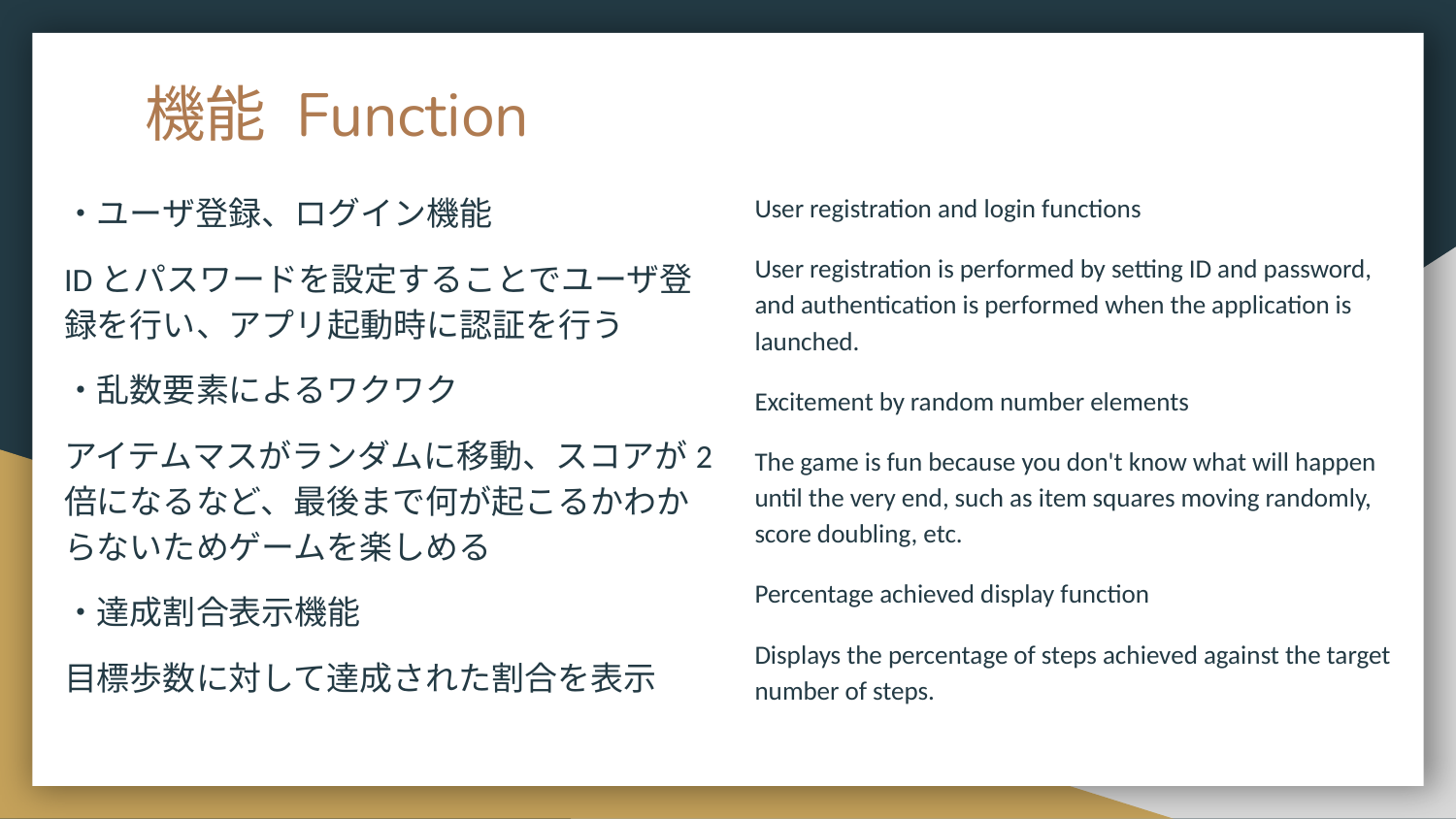

# 機能 Function
・ユーザ登録、ログイン機能
IDとパスワードを設定することでユーザ登録を行い、アプリ起動時に認証を行う
・乱数要素によるワクワク
アイテムマスがランダムに移動、スコアが2倍になるなど、最後まで何が起こるかわからないためゲームを楽しめる
・達成割合表示機能
目標歩数に対して達成された割合を表示
User registration and login functions
User registration is performed by setting ID and password, and authentication is performed when the application is launched.
Excitement by random number elements
The game is fun because you don't know what will happen until the very end, such as item squares moving randomly, score doubling, etc.
Percentage achieved display function
Displays the percentage of steps achieved against the target number of steps.